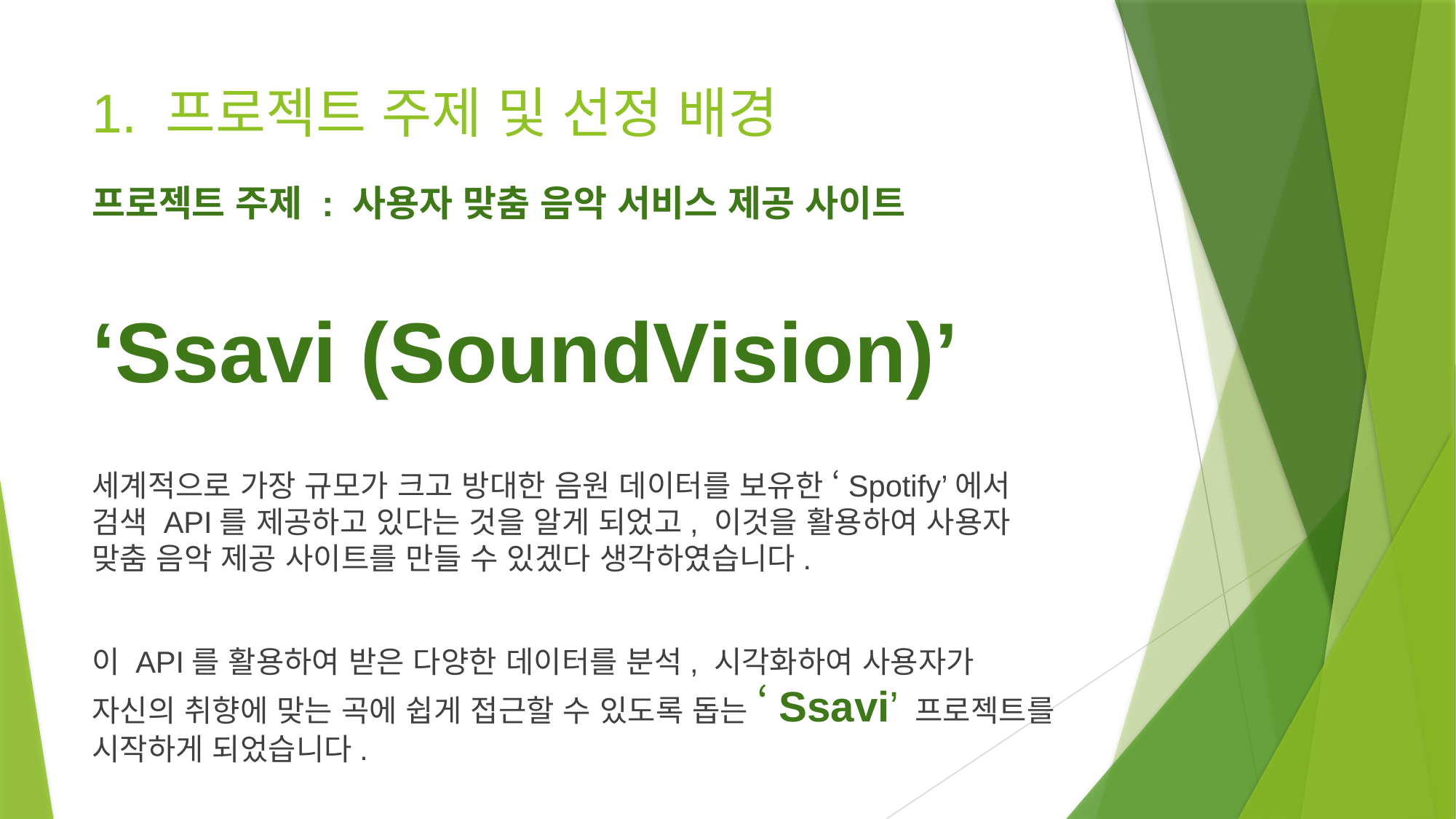

# 1. 프로젝트 주제 및 선정 배경
프로젝트 주제 : 사용자 맞춤 음악 서비스 제공 사이트

‘Ssavi (SoundVision)’

세계적으로 가장 규모가 크고 방대한 음원 데이터를 보유한 ‘Spotify’에서 검색 API를 제공하고 있다는 것을 알게 되었고, 이것을 활용하여 사용자 맞춤 음악 제공 사이트를 만들 수 있겠다 생각하였습니다.

이 API를 활용하여 받은 다양한 데이터를 분석, 시각화하여 사용자가 자신의 취향에 맞는 곡에 쉽게 접근할 수 있도록 돕는 ‘Ssavi’ 프로젝트를 시작하게 되었습니다.